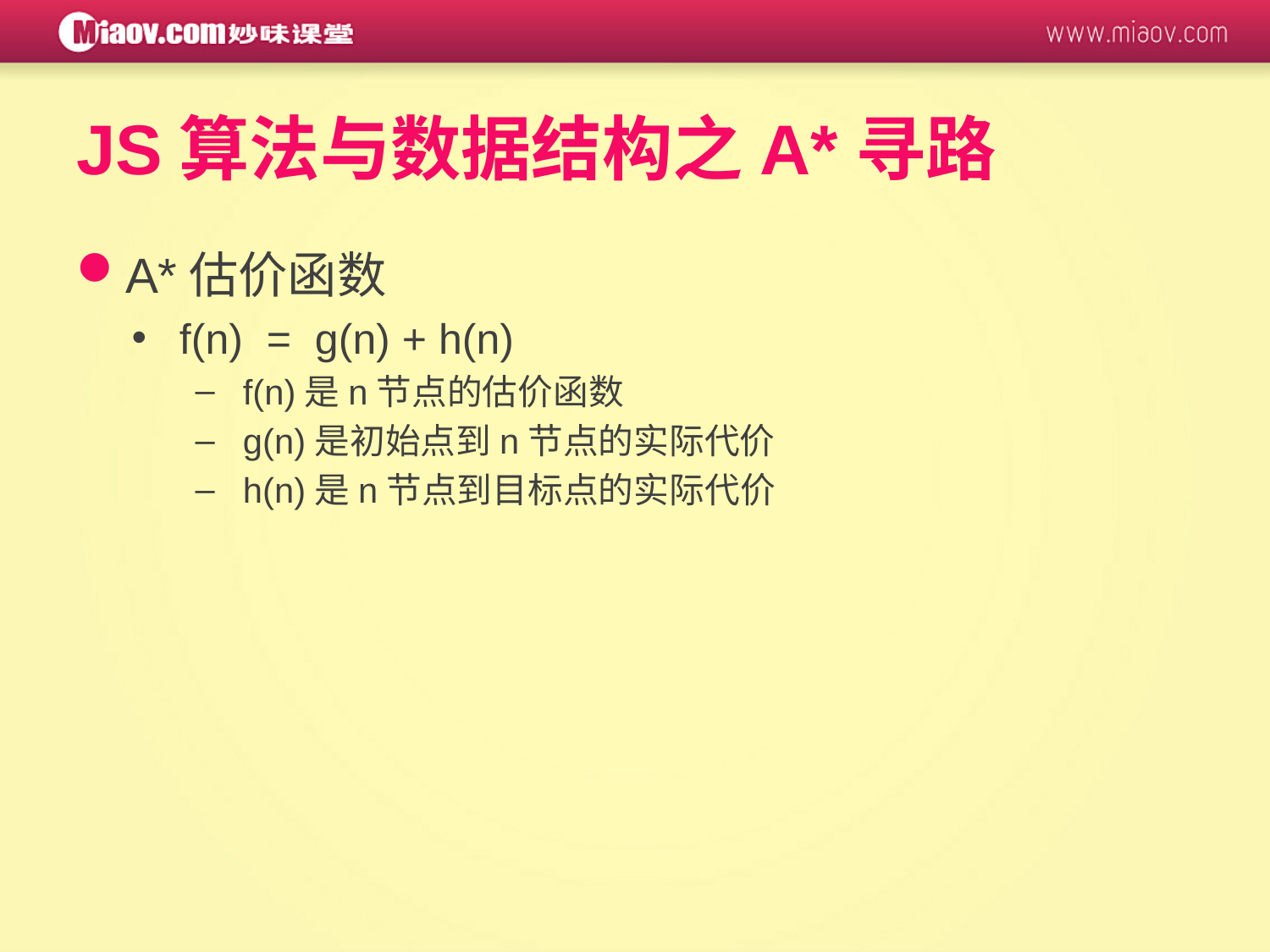

# JS算法与数据结构之A*寻路
A*估价函数
f(n)  =  g(n) + h(n)
f(n)是n节点的估价函数
g(n)是初始点到n节点的实际代价
h(n)是n节点到目标点的实际代价